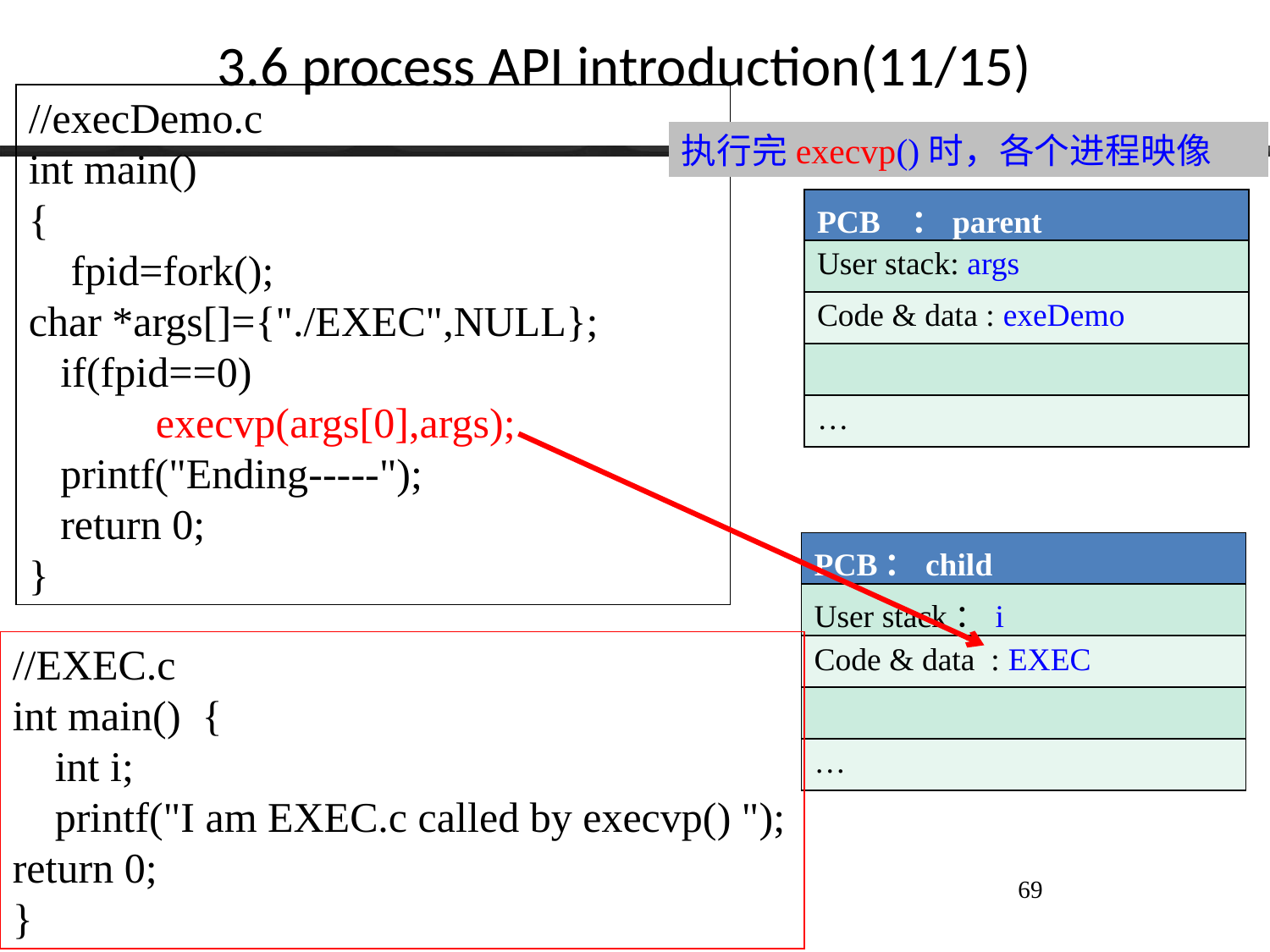

# 3.6 process API introduction(11/15)
//execDemo.c
int main()
{
    fpid=fork();
char *args[]={"./EXEC",NULL};
   if(fpid==0)
	execvp(args[0],args);
   printf("Ending-----");
   return 0;
}
执行完execvp()时，各个进程映像
| PCB ：parent |
| --- |
| User stack: args |
| Code & data : exeDemo |
|  |
| … |
| PCB：child |
| --- |
| User stack：i |
| Code & data : EXEC |
|  |
| … |
//EXEC.c
int main()  {
    int i;
    printf("I am EXEC.c called by execvp() ");
return 0;
}
69